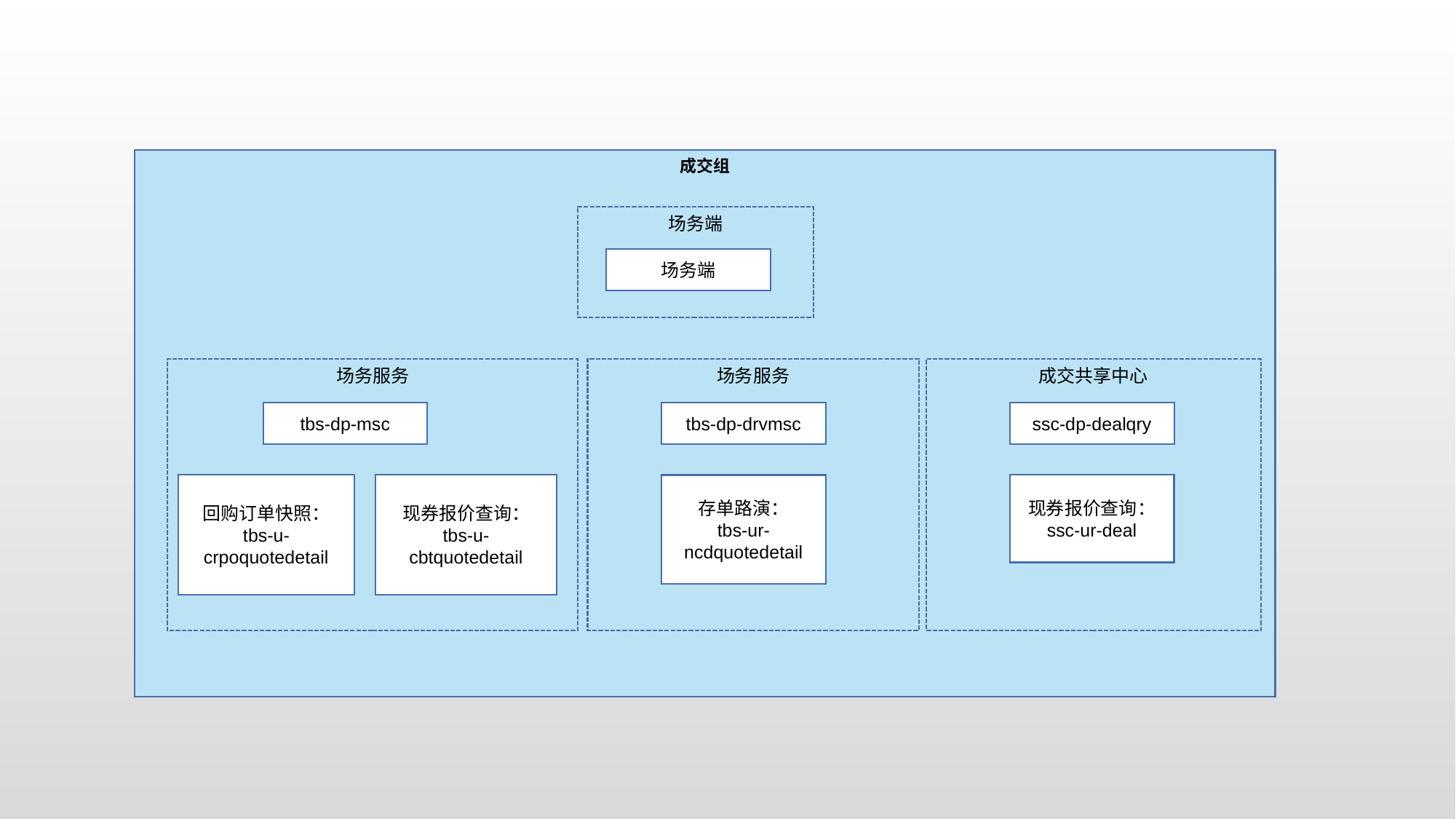

成交组
场务端
场务端
场务服务
场务服务
成交共享中心
tbs-dp-msc
tbs-dp-drvmsc
ssc-dp-dealqry
回购订单快照：
tbs-u-crpoquotedetail
现券报价查询：
tbs-u-cbtquotedetail
存单路演：
tbs-ur-ncdquotedetail
现券报价查询：
ssc-ur-deal